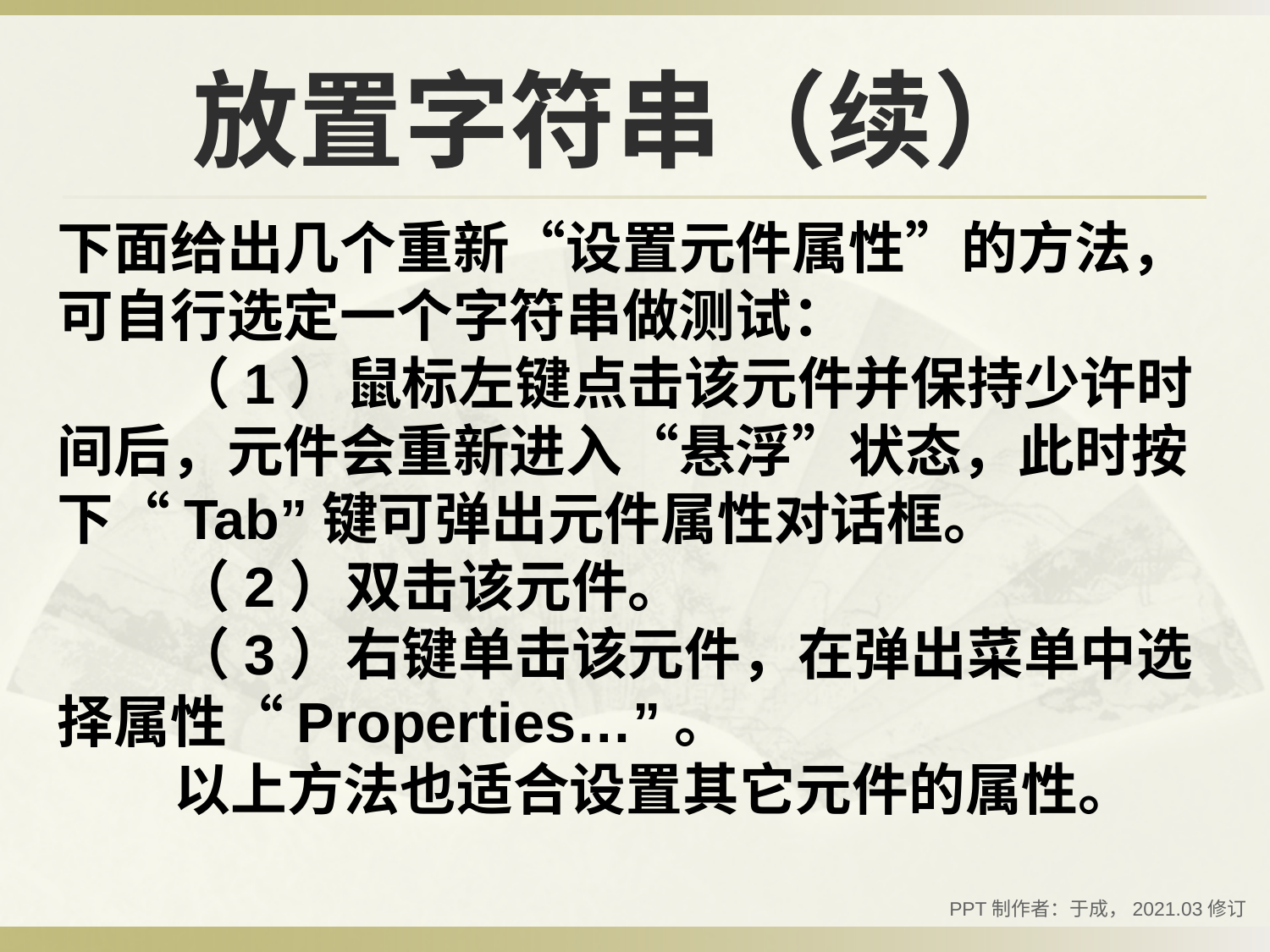

# 放置字符串（续）
下面给出几个重新“设置元件属性”的方法，可自行选定一个字符串做测试：
        （1）鼠标左键点击该元件并保持少许时间后，元件会重新进入“悬浮”状态，此时按下“Tab”键可弹出元件属性对话框。
        （2）双击该元件。
        （3）右键单击该元件，在弹出菜单中选择属性“Properties…”。
        以上方法也适合设置其它元件的属性。
PPT制作者：于成，2021.03修订